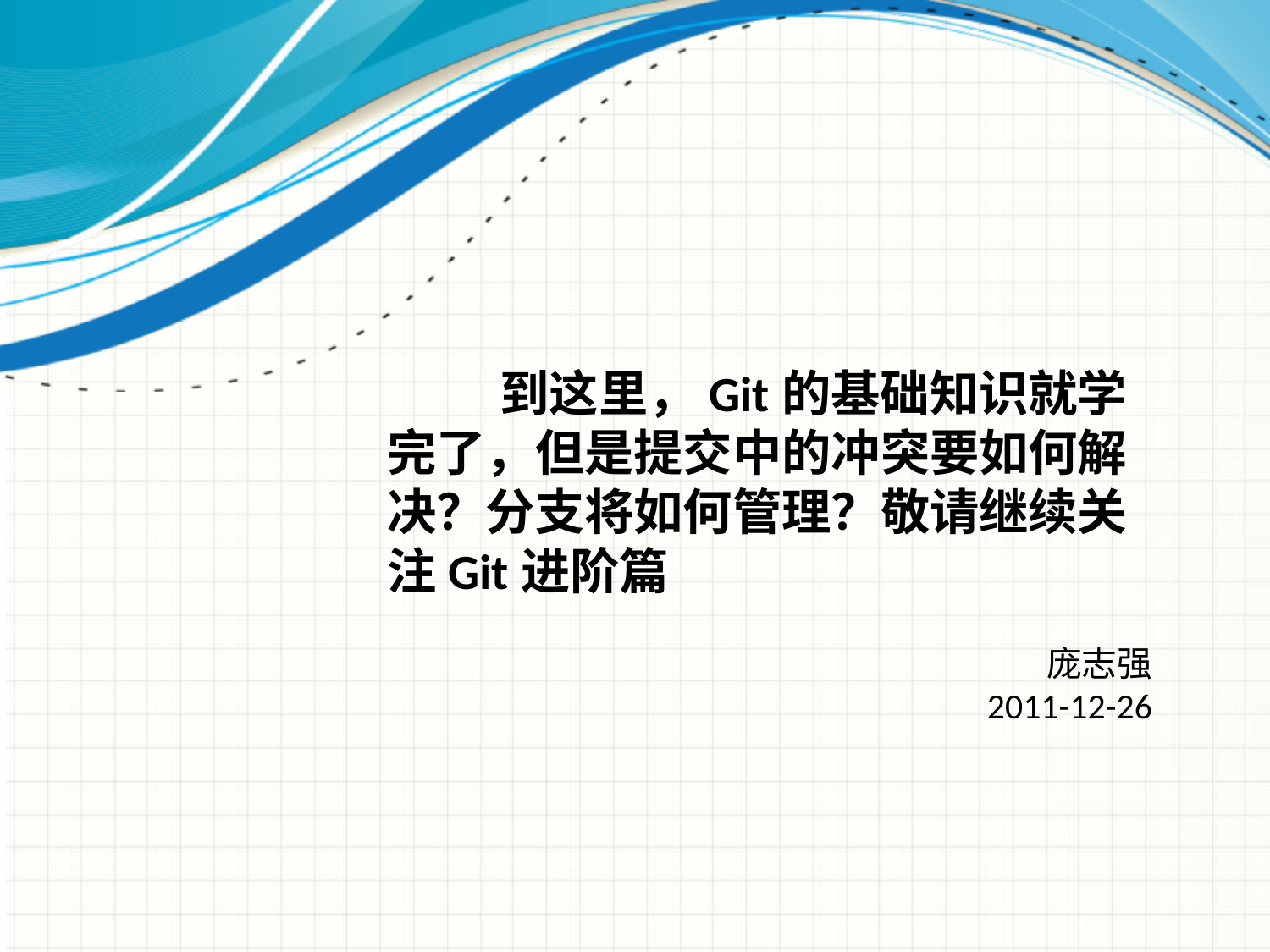

到这里，Git的基础知识就学完了，但是提交中的冲突要如何解决？分支将如何管理？敬请继续关注Git进阶篇

庞志强
2011-12-26